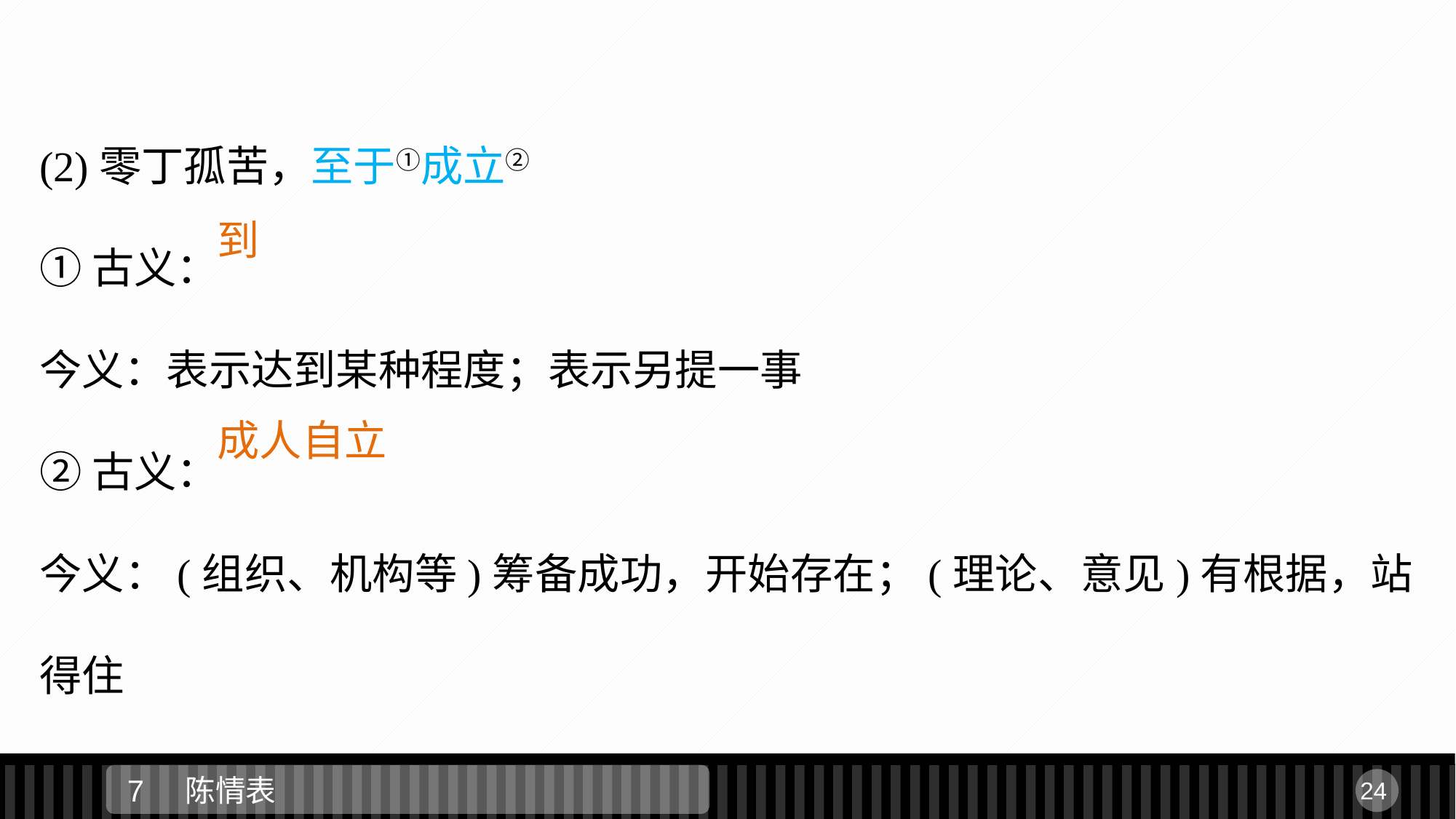

(2)零丁孤苦，至于①成立②
①古义：
今义：表示达到某种程度；表示另提一事
②古义：
今义：(组织、机构等)筹备成功，开始存在；(理论、意见)有根据，站得住
到
成人自立